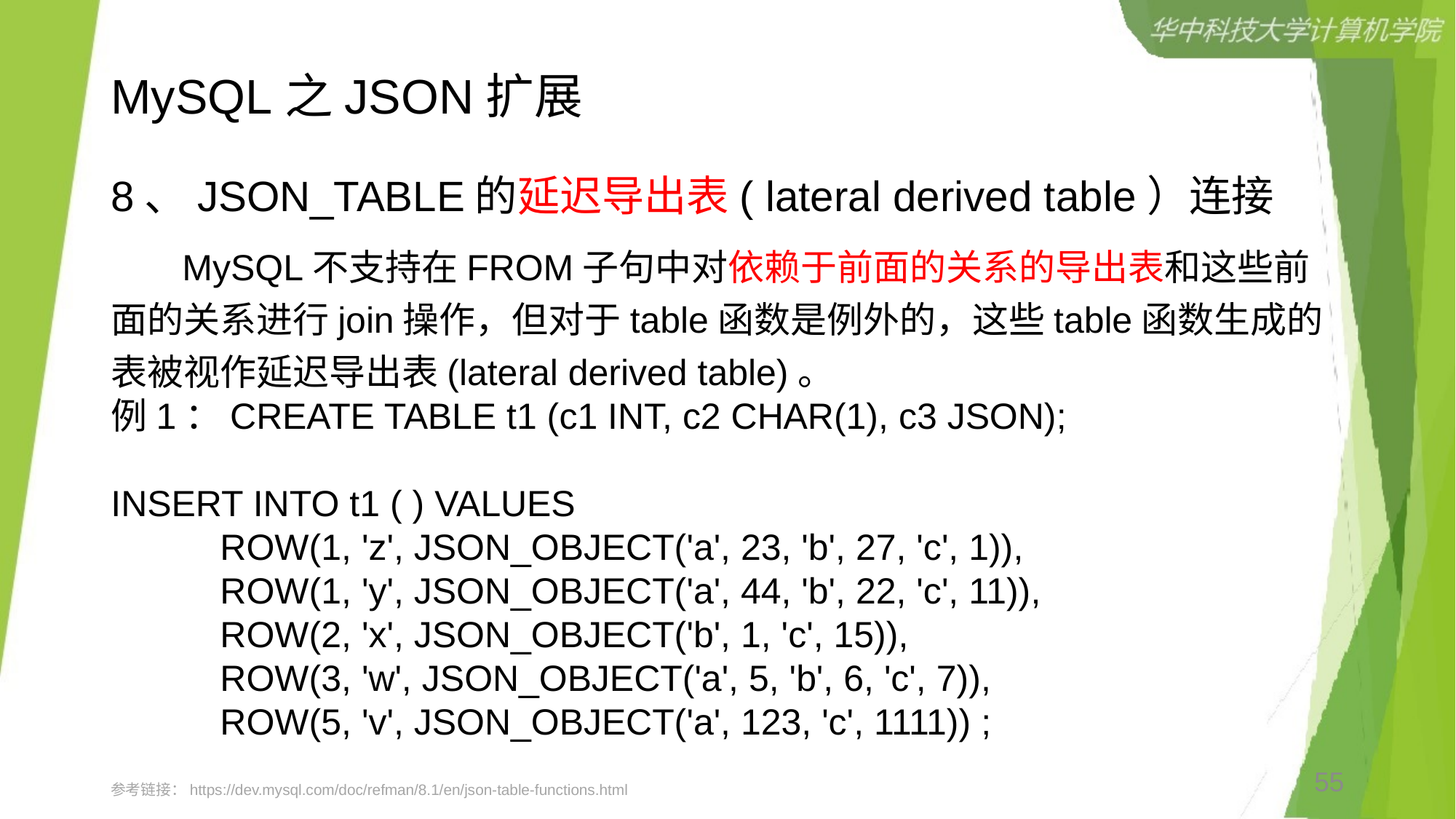

# MySQL之JSON扩展
8、JSON_TABLE的延迟导出表( lateral derived table）连接
       MySQL不支持在FROM子句中对依赖于前面的关系的导出表和这些前面的关系进行join操作，但对于table函数是例外的，这些table函数生成的表被视作延迟导出表(lateral derived table)。
例1：CREATE TABLE t1 (c1 INT, c2 CHAR(1), c3 JSON);

INSERT INTO t1 ( ) VALUES
	ROW(1, 'z', JSON_OBJECT('a', 23, 'b', 27, 'c', 1)),
	ROW(1, 'y', JSON_OBJECT('a', 44, 'b', 22, 'c', 11)),
	ROW(2, 'x', JSON_OBJECT('b', 1, 'c', 15)),
	ROW(3, 'w', JSON_OBJECT('a', 5, 'b', 6, 'c', 7)),
	ROW(5, 'v', JSON_OBJECT('a', 123, 'c', 1111)) ;
55
参考链接：https://dev.mysql.com/doc/refman/8.1/en/json-table-functions.html